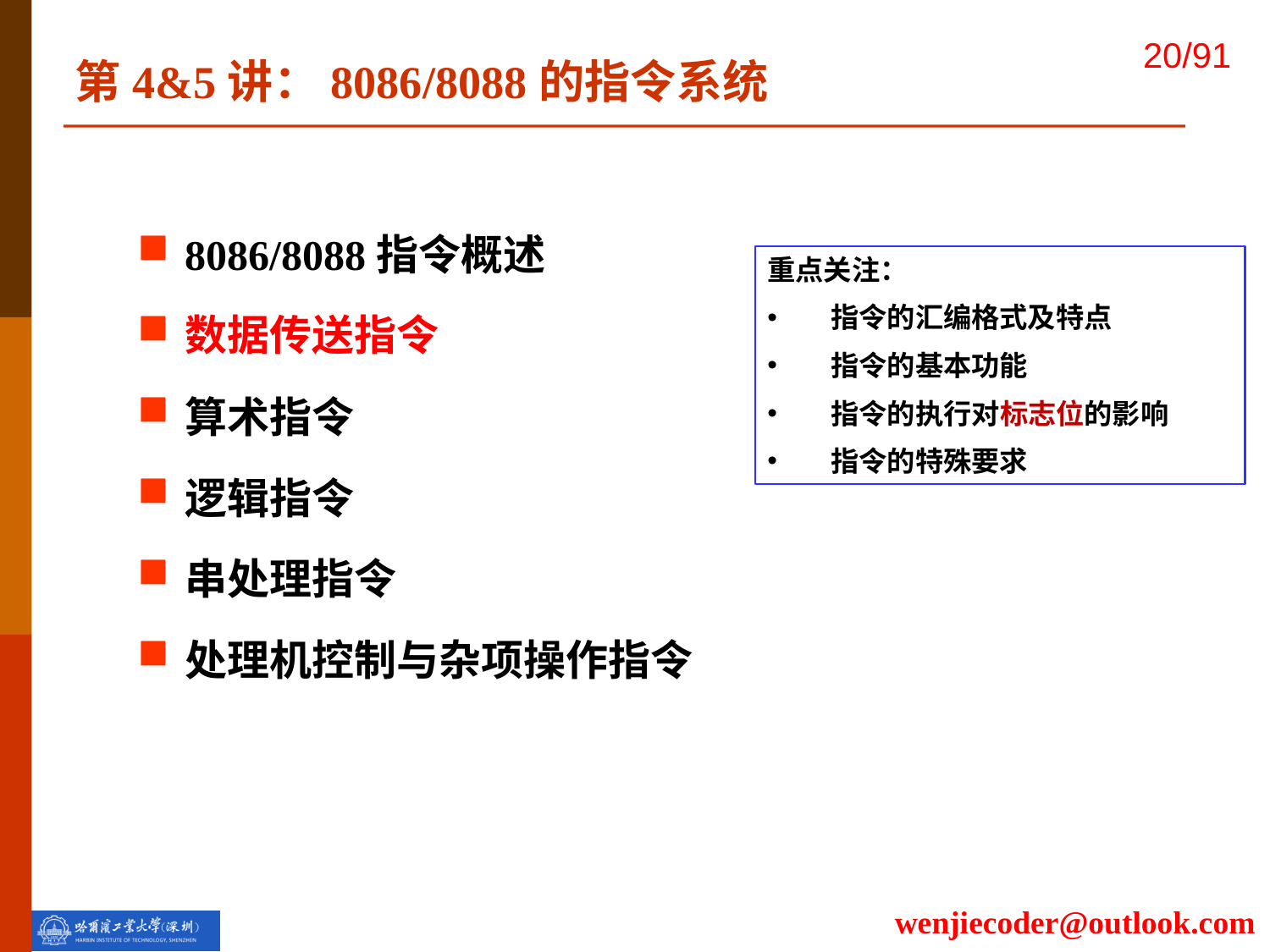

第4&5讲：8086/8088的指令系统
8086/8088指令概述
数据传送指令
算术指令
逻辑指令
串处理指令
处理机控制与杂项操作指令
重点关注：
指令的汇编格式及特点
指令的基本功能
指令的执行对标志位的影响
指令的特殊要求